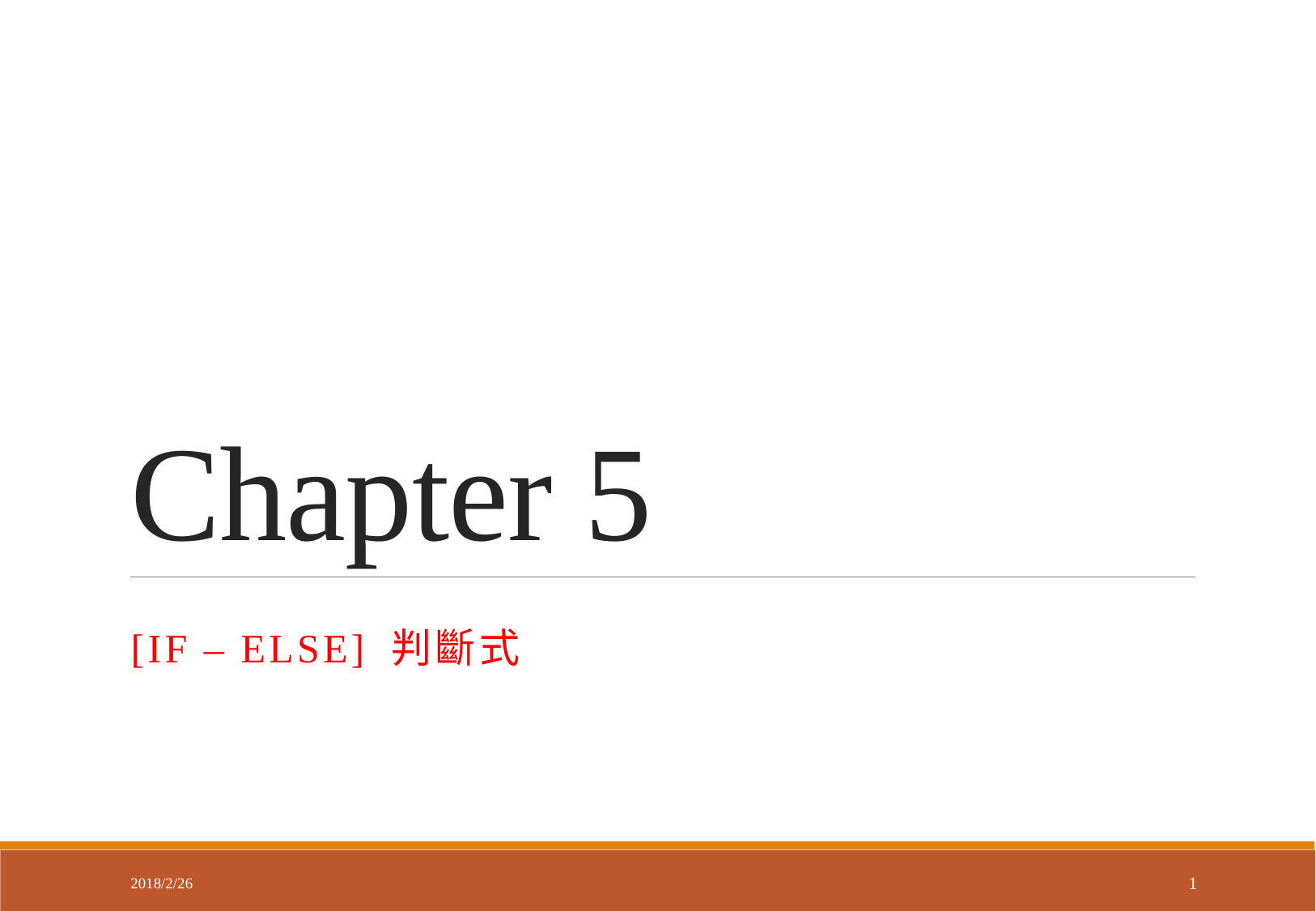

# Chapter 5
[IF – eLSE] 判斷式
2018/2/26
1